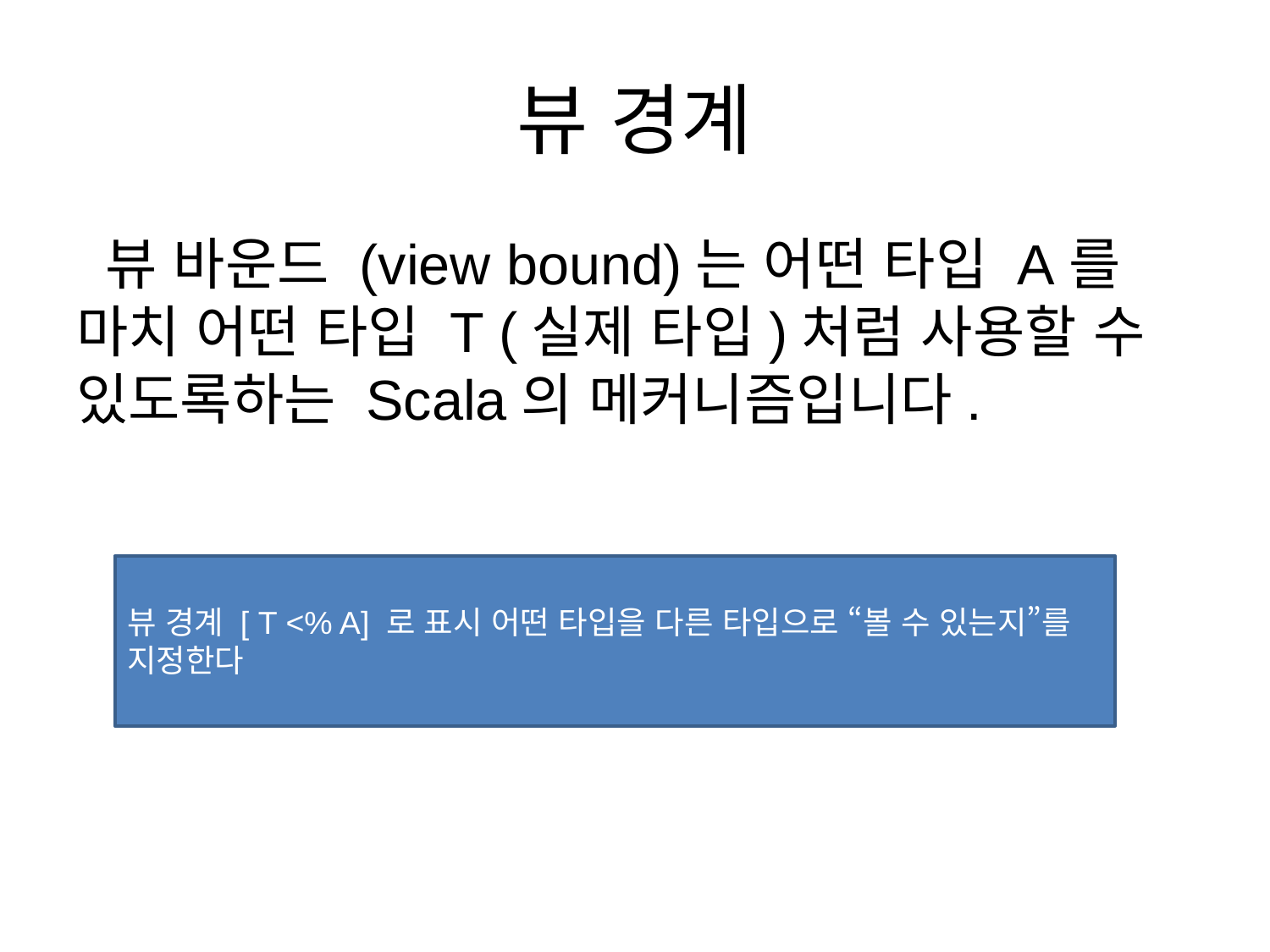

# 뷰 경계
 뷰 바운드 (view bound)는 어떤 타입 A를 마치 어떤 타입 T (실제 타입)처럼 사용할 수 있도록하는 Scala의 메커니즘입니다.
뷰 경계 [ T <% A] 로 표시 어떤 타입을 다른 타입으로 “볼 수 있는지”를 지정한다